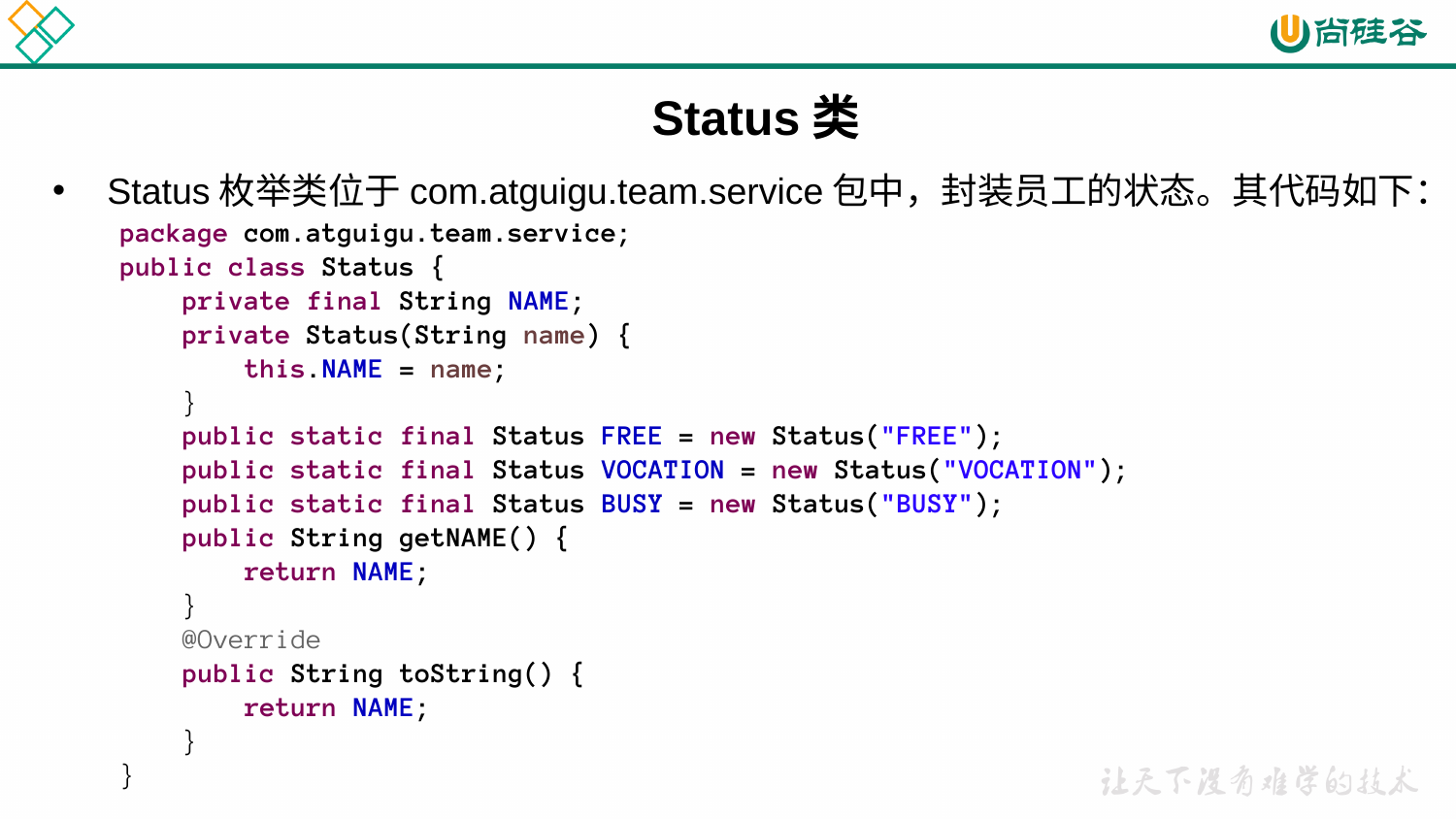

# Status类
Status枚举类位于com.atguigu.team.service包中，封装员工的状态。其代码如下：
package com.atguigu.team.service;
public class Status {
    private final String NAME;
    private Status(String name) {
        this.NAME = name;
    }
    public static final Status FREE = new Status("FREE");
    public static final Status VOCATION = new Status("VOCATION");
    public static final Status BUSY = new Status("BUSY");
    public String getNAME() {
        return NAME;
    }
    @Override
    public String toString() {
        return NAME;
    }
}